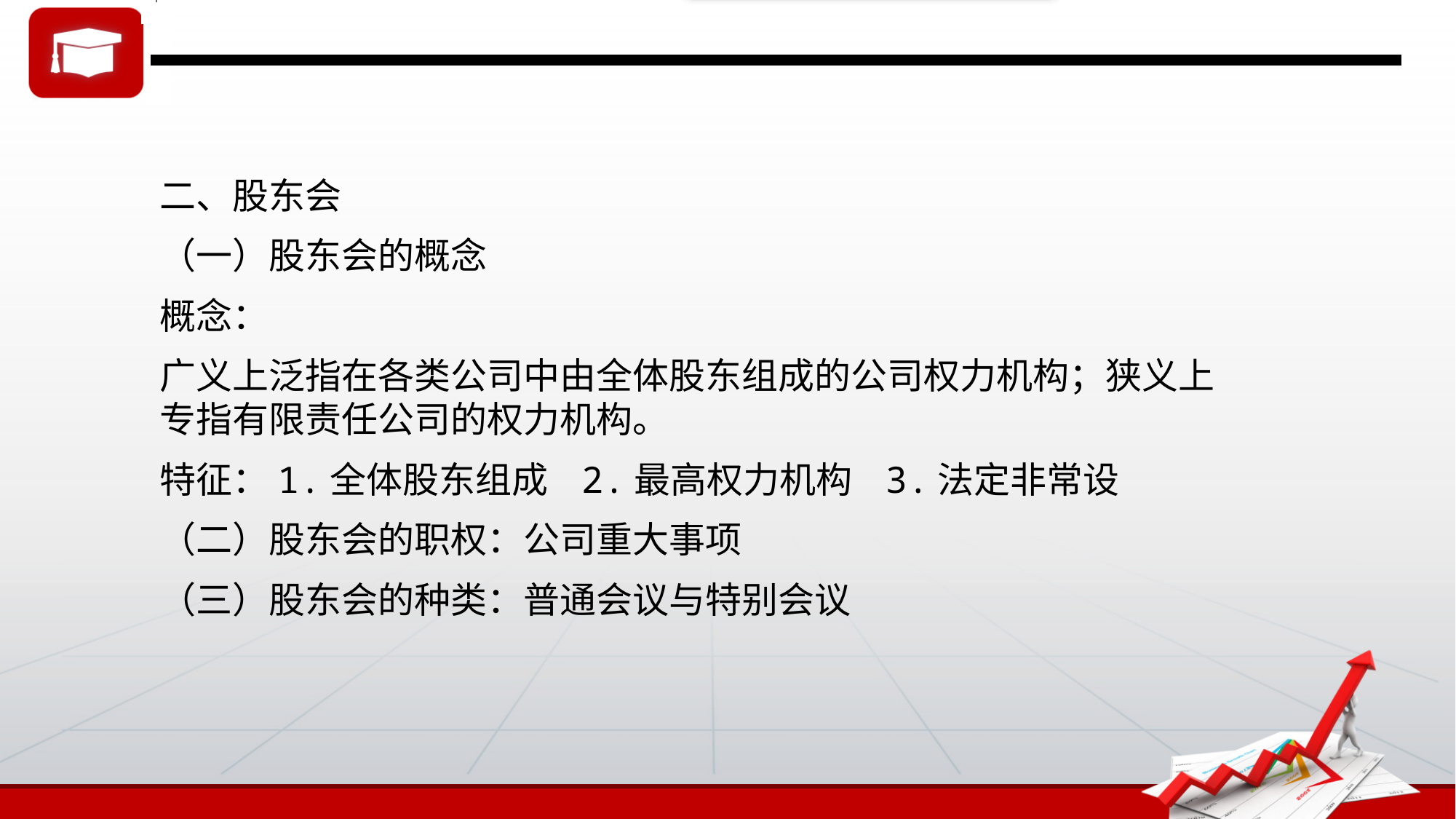

二、股东会
（一）股东会的概念
概念：
广义上泛指在各类公司中由全体股东组成的公司权力机构；狭义上专指有限责任公司的权力机构。
特征：1.全体股东组成   2.最高权力机构   3.法定非常设
（二）股东会的职权：公司重大事项
（三）股东会的种类：普通会议与特别会议